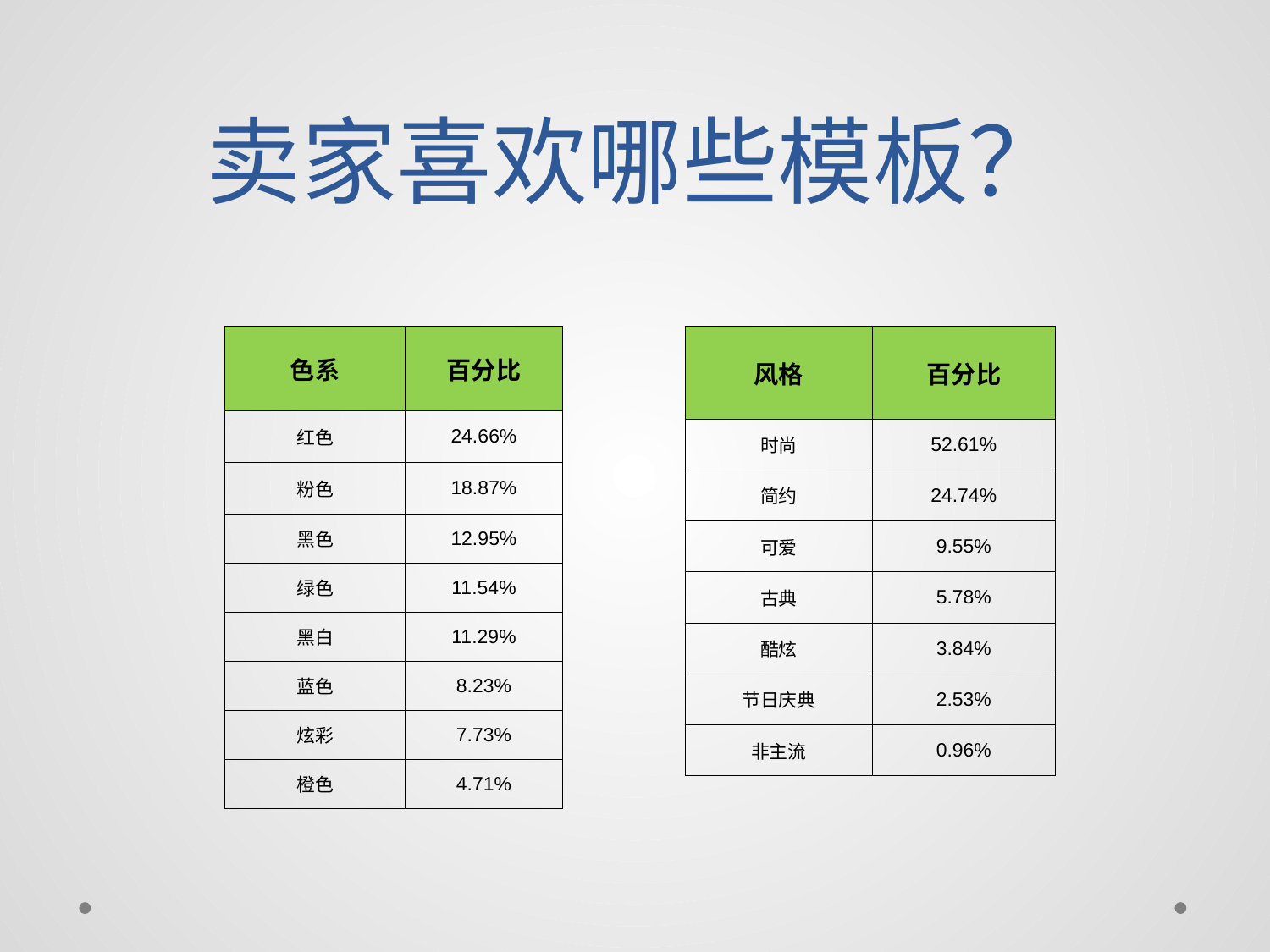

# 卖家喜欢哪些模板？
| 色系 | 百分比 |
| --- | --- |
| 红色 | 24.66% |
| 粉色 | 18.87% |
| 黑色 | 12.95% |
| 绿色 | 11.54% |
| 黑白 | 11.29% |
| 蓝色 | 8.23% |
| 炫彩 | 7.73% |
| 橙色 | 4.71% |
| 风格 | 百分比 |
| --- | --- |
| 时尚 | 52.61% |
| 简约 | 24.74% |
| 可爱 | 9.55% |
| 古典 | 5.78% |
| 酷炫 | 3.84% |
| 节日庆典 | 2.53% |
| 非主流 | 0.96% |